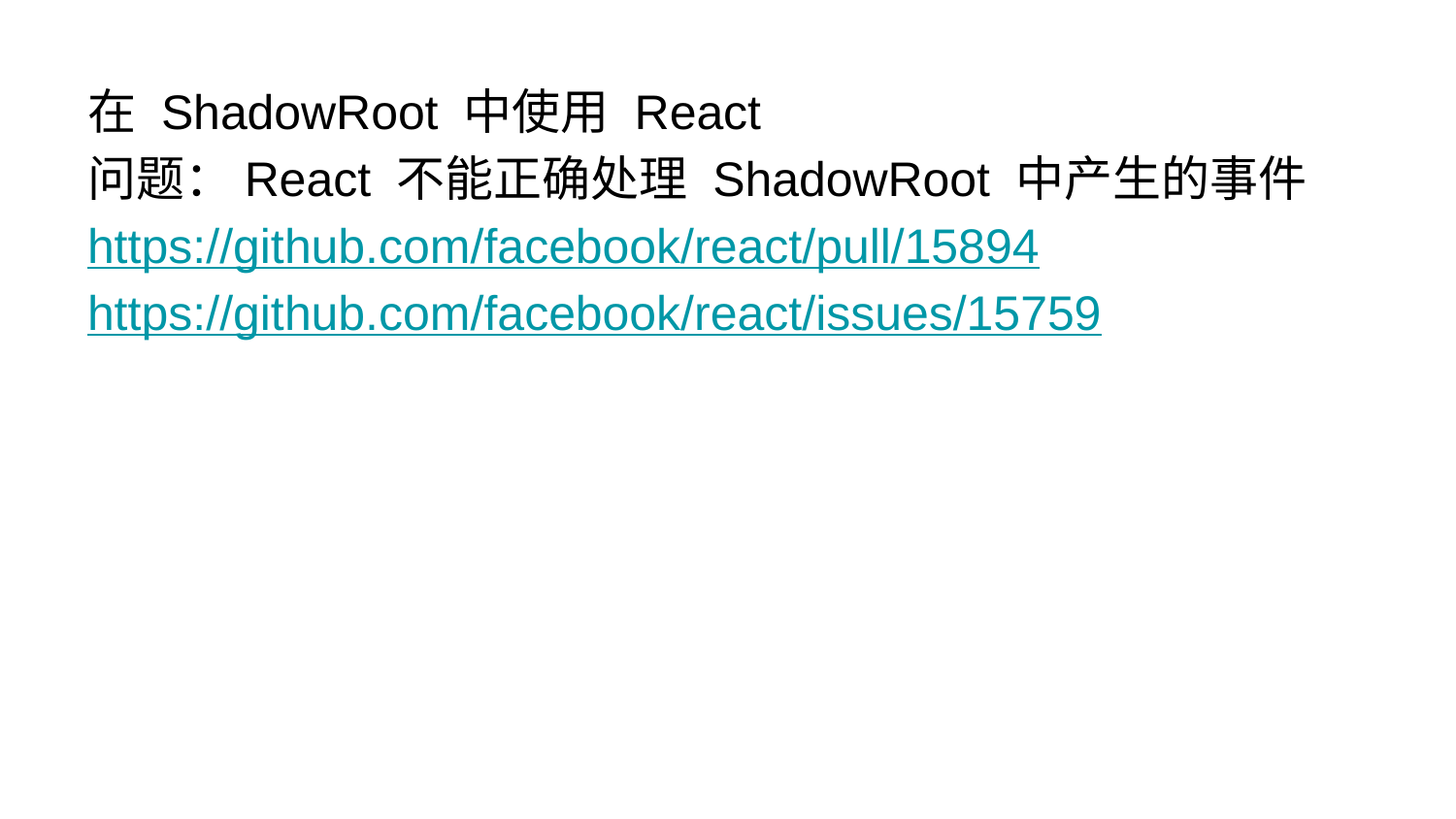

在 ShadowRoot 中使用 React
问题：React 不能正确处理 ShadowRoot 中产生的事件https://github.com/facebook/react/pull/15894
https://github.com/facebook/react/issues/15759